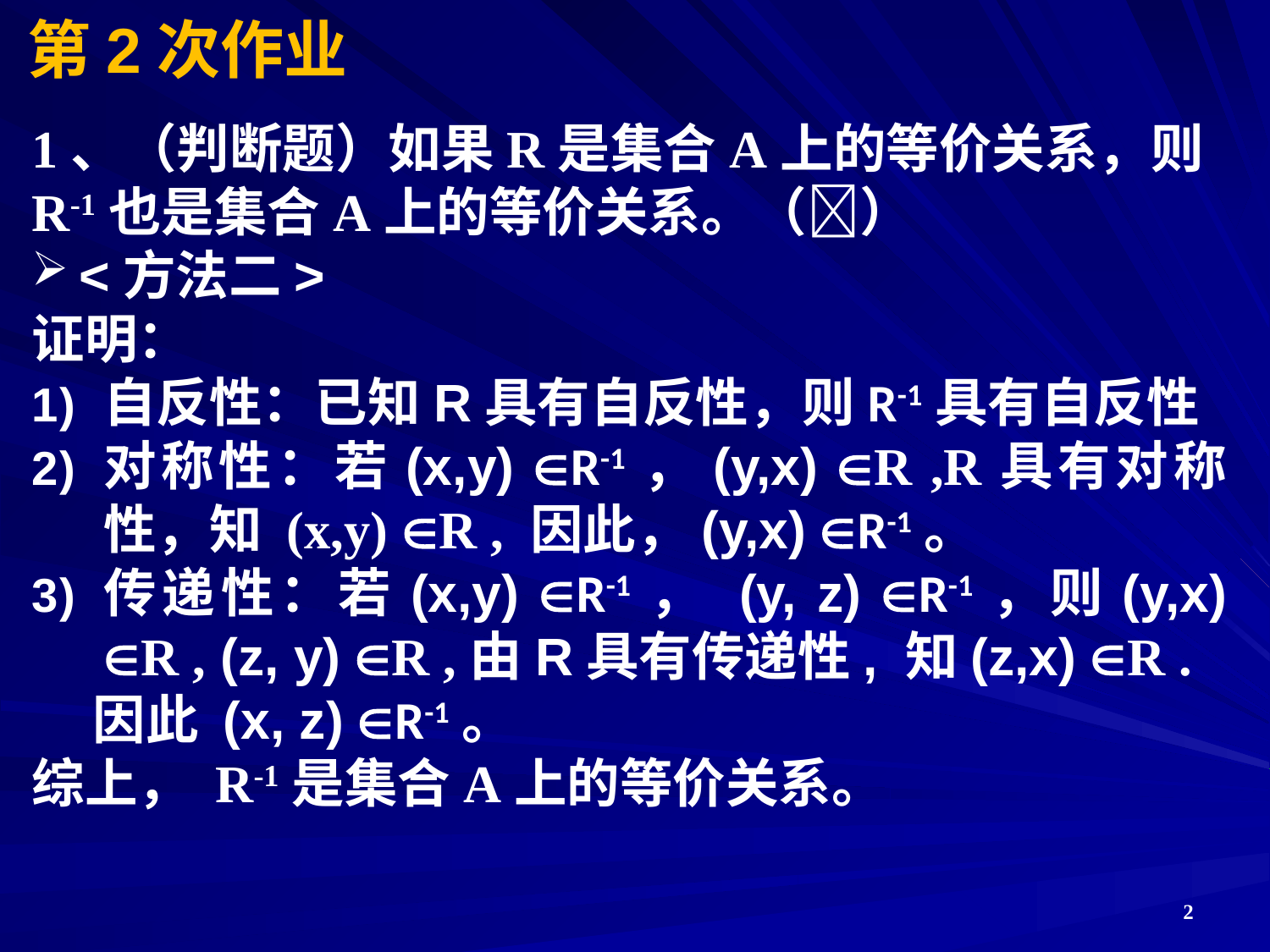

# 第2次作业
1、（判断题）如果R是集合A上的等价关系，则R-1也是集合A上的等价关系。（√）
<方法二>
证明：
自反性：已知R具有自反性，则R-1具有自反性
对称性：若(x,y) ∈R-1，(y,x) ∈R ,R具有对称性，知 (x,y) ∈R , 因此，(y,x) ∈R-1。
传递性：若(x,y) ∈R-1， (y, z) ∈R-1，则(y,x) ∈R , (z, y) ∈R ,由R具有传递性, 知(z,x) ∈R .
    因此 (x, z) ∈R-1。
综上， R-1是集合A上的等价关系。

2